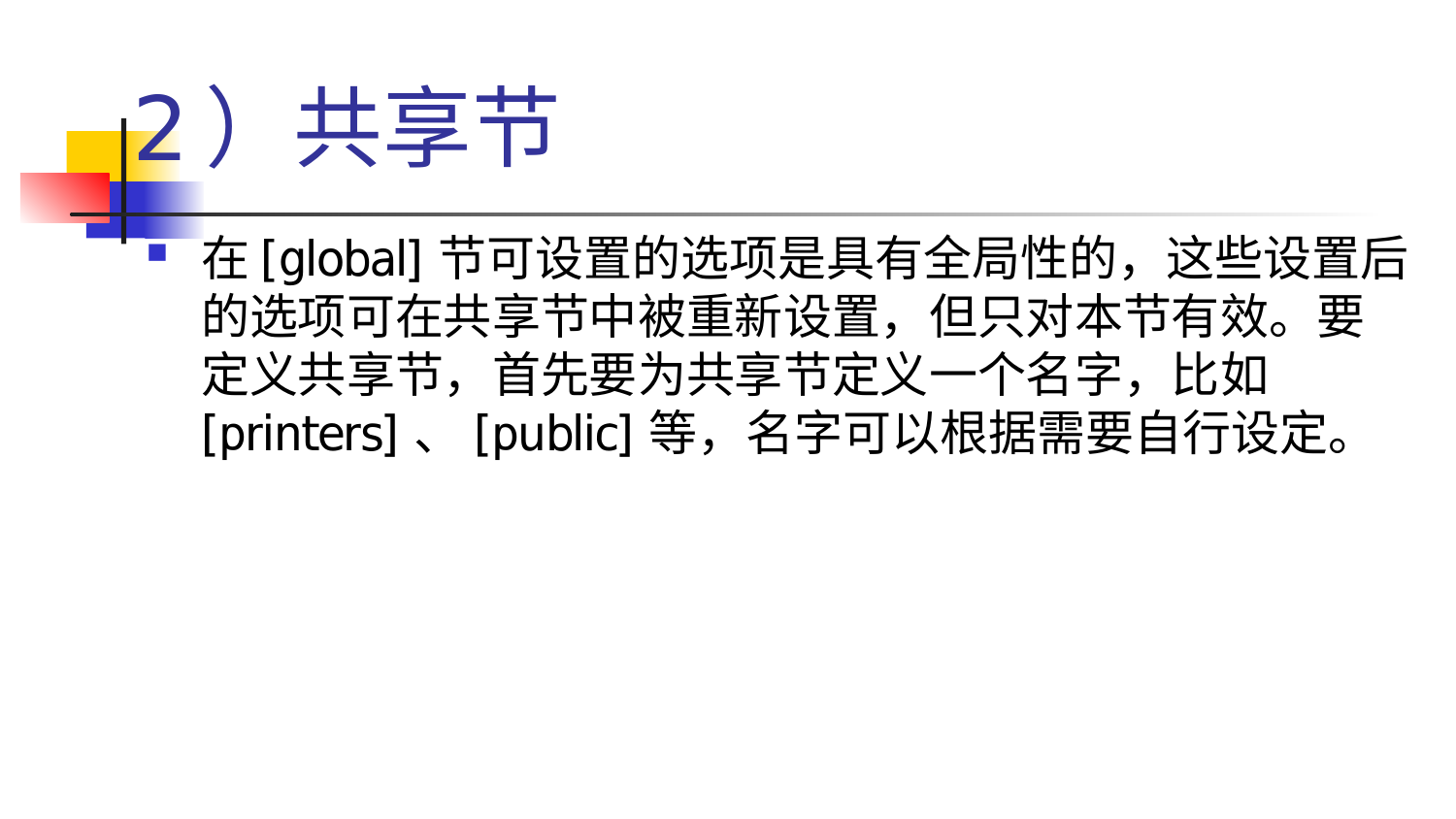

# 2）共享节
在[global]节可设置的选项是具有全局性的，这些设置后的选项可在共享节中被重新设置，但只对本节有效。要定义共享节，首先要为共享节定义一个名字，比如[printers]、[public]等，名字可以根据需要自行设定。